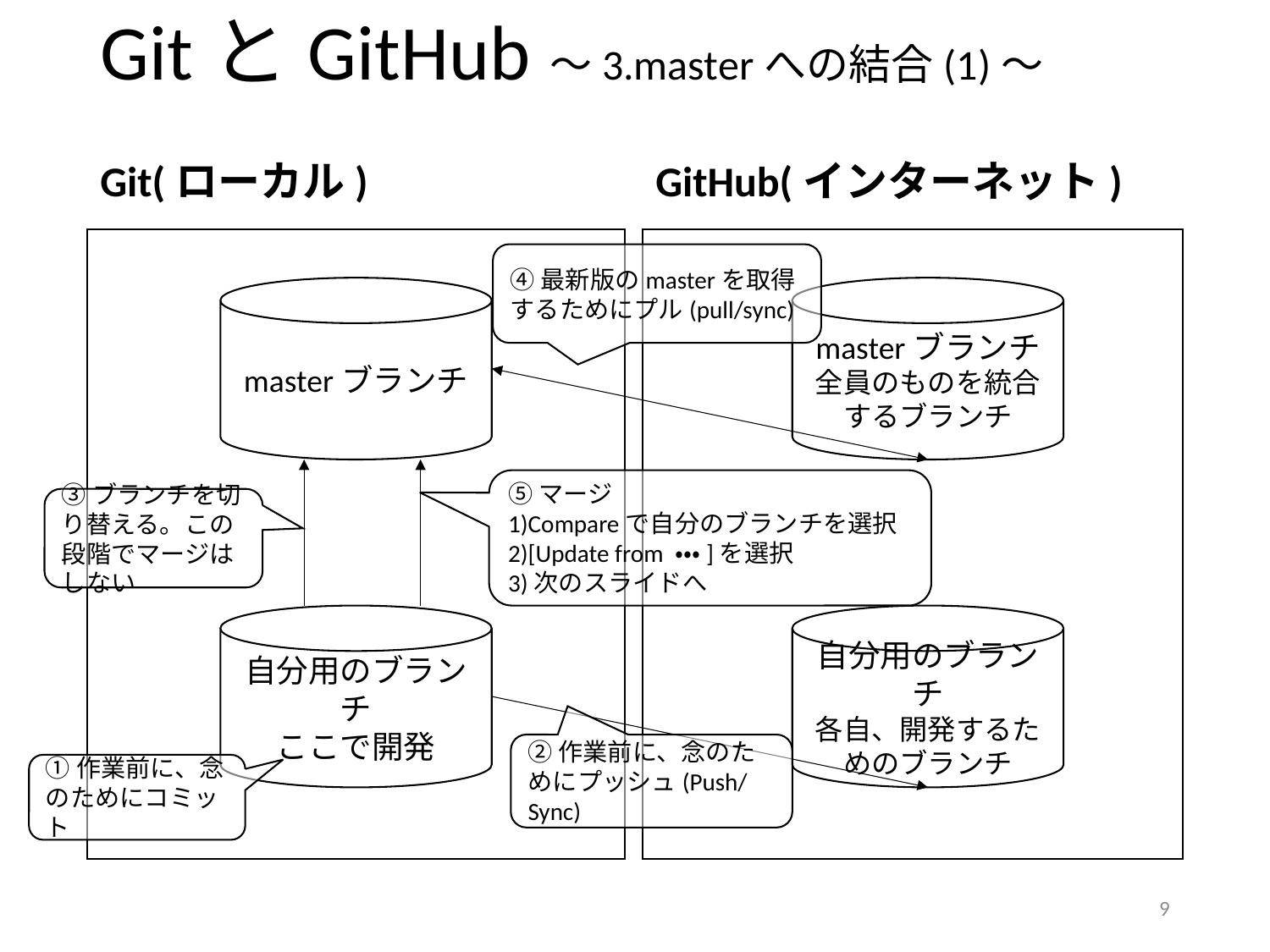

# GitとGitHub～3.masterへの結合(1)～
Git(ローカル)
GitHub(インターネット)

④最新版のmasterを取得するためにプル(pull/sync)
masterブランチ
masterブランチ
全員のものを統合するブランチ
⑤マージ
1)Compareで自分のブランチを選択
2)[Update from ・・・]を選択
3)次のスライドへ
③ブランチを切り替える。この段階でマージはしない
自分用のブランチ
ここで開発
自分用のブランチ
各自、開発するためのブランチ
②作業前に、念のためにプッシュ(Push/Sync)
①作業前に、念のためにコミット
9